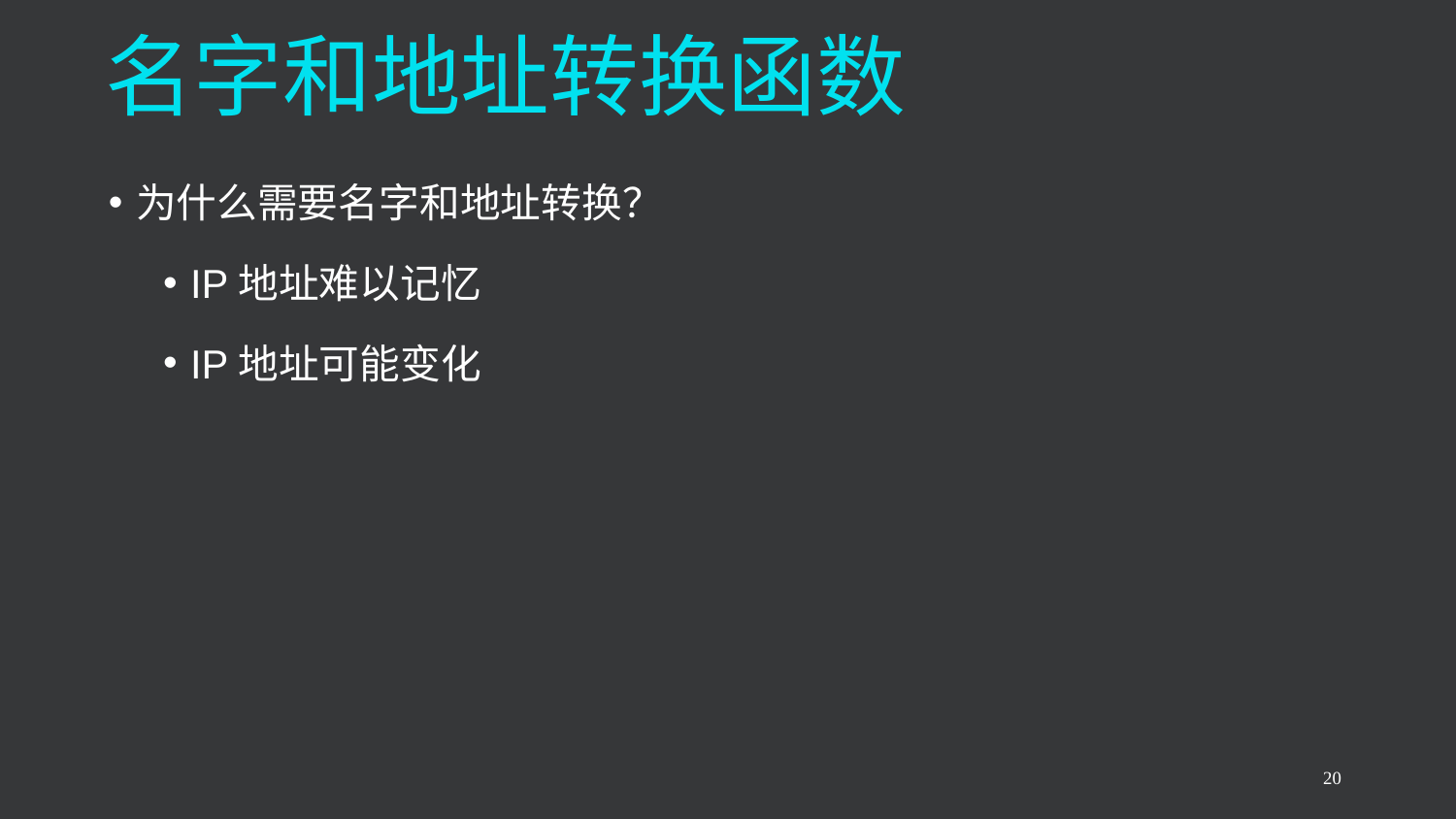

# 名字和地址转换函数
为什么需要名字和地址转换？
IP地址难以记忆
IP地址可能变化

20